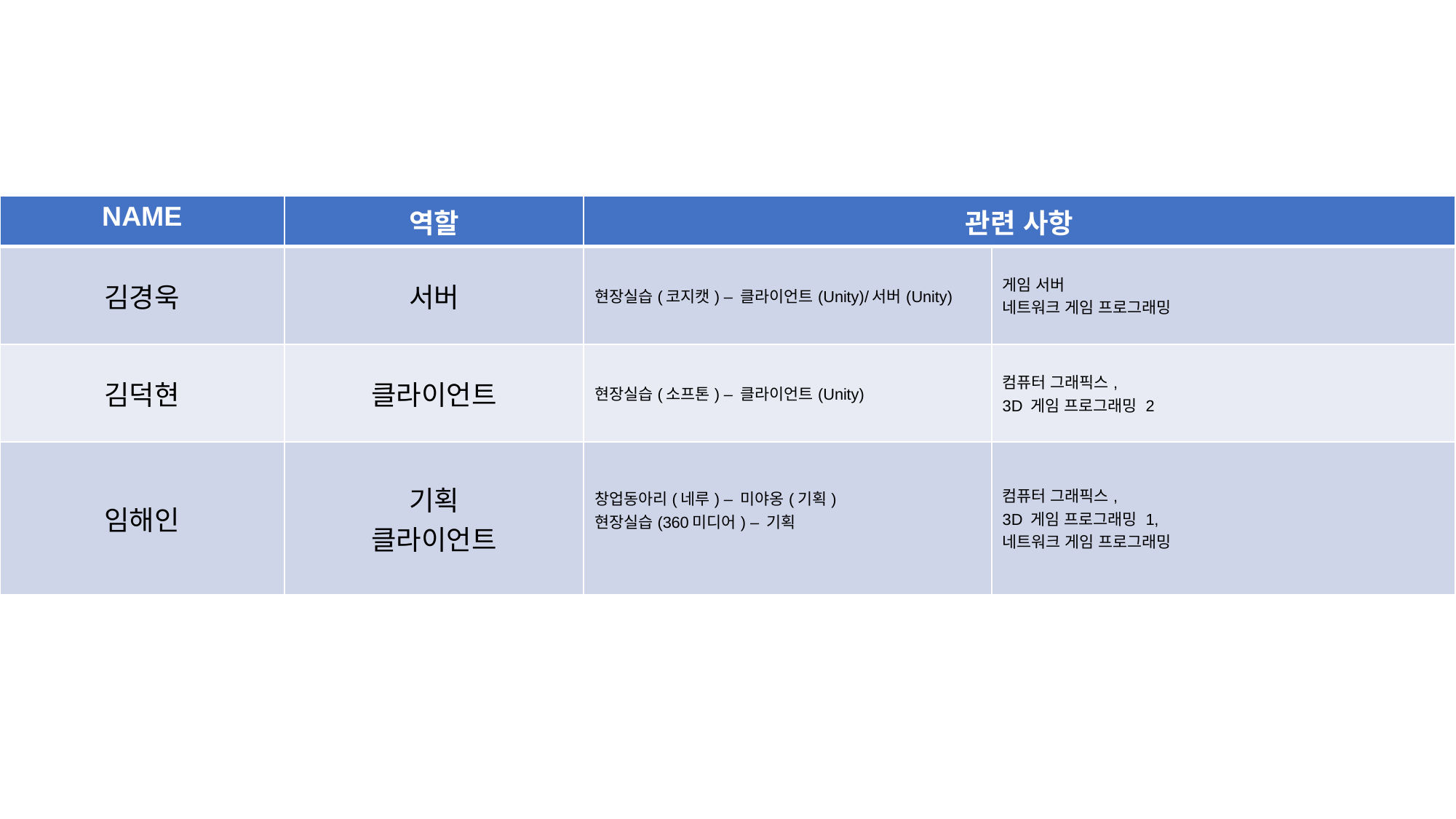

| NAME | 역할 | 관련 사항 |  |
| --- | --- | --- | --- |
| 김경욱 | 서버 | 현장실습(코지캣) – 클라이언트(Unity)/서버(Unity) | 게임 서버 네트워크 게임 프로그래밍 |
| 김덕현 | 클라이언트 | 현장실습(소프톤) – 클라이언트(Unity) | 컴퓨터 그래픽스, 3D 게임 프로그래밍 2 |
| 임해인 | 기획 클라이언트 | 창업동아리(네루) – 미야옹(기획) 현장실습(360미디어) – 기획 | 컴퓨터 그래픽스, 3D 게임 프로그래밍 1, 네트워크 게임 프로그래밍 |